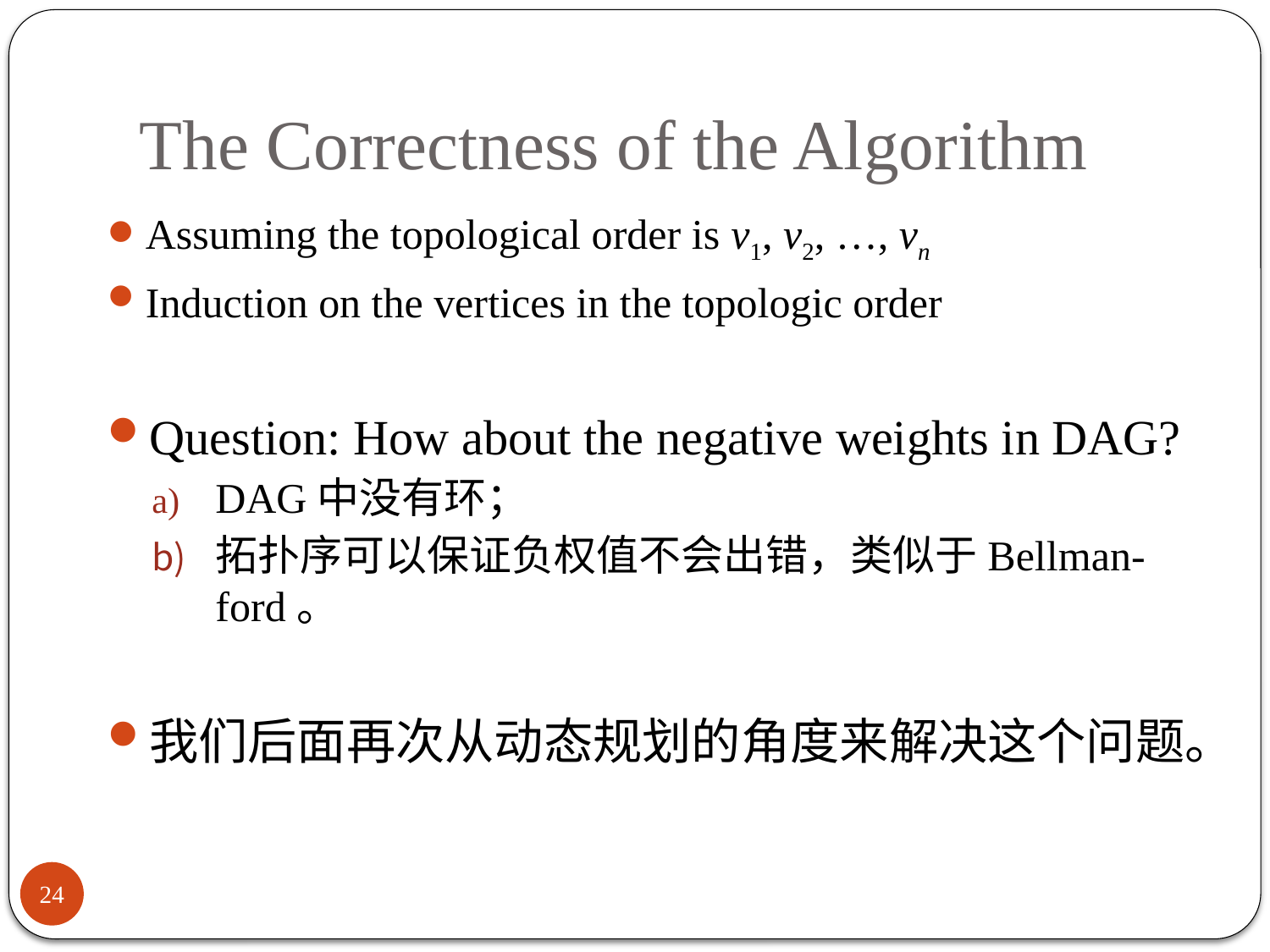

# The Correctness of the Algorithm
Assuming the topological order is v1, v2, …, vn
Induction on the vertices in the topologic order

Question: How about the negative weights in DAG?
DAG中没有环；
拓扑序可以保证负权值不会出错，类似于Bellman-ford。

我们后面再次从动态规划的角度来解决这个问题。

24